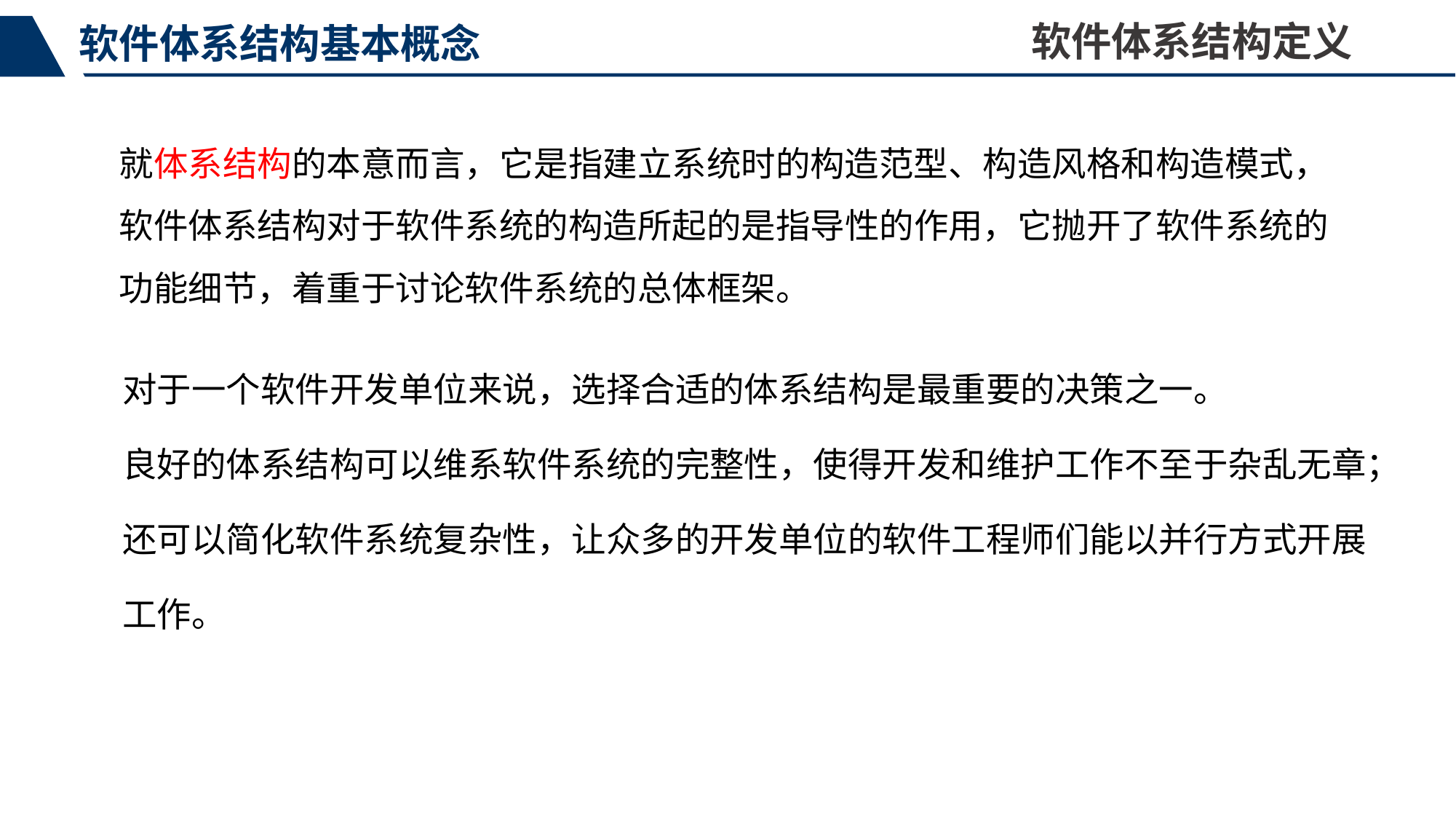

软件体系结构定义

软件体系结构基本概念

就体系结构的本意而言，它是指建立系统时的构造范型、构造风格和构造模式，软件体系结构对于软件系统的构造所起的是指导性的作用，它抛开了软件系统的功能细节，着重于讨论软件系统的总体框架。
| 对于一个软件开发单位来说，选择合适的体系结构是最重要的决策之一。 良好的体系结构可以维系软件系统的完整性，使得开发和维护工作不至于杂乱无章；还可以简化软件系统复杂性，让众多的开发单位的软件工程师们能以并行方式开展工作。 |
| --- |